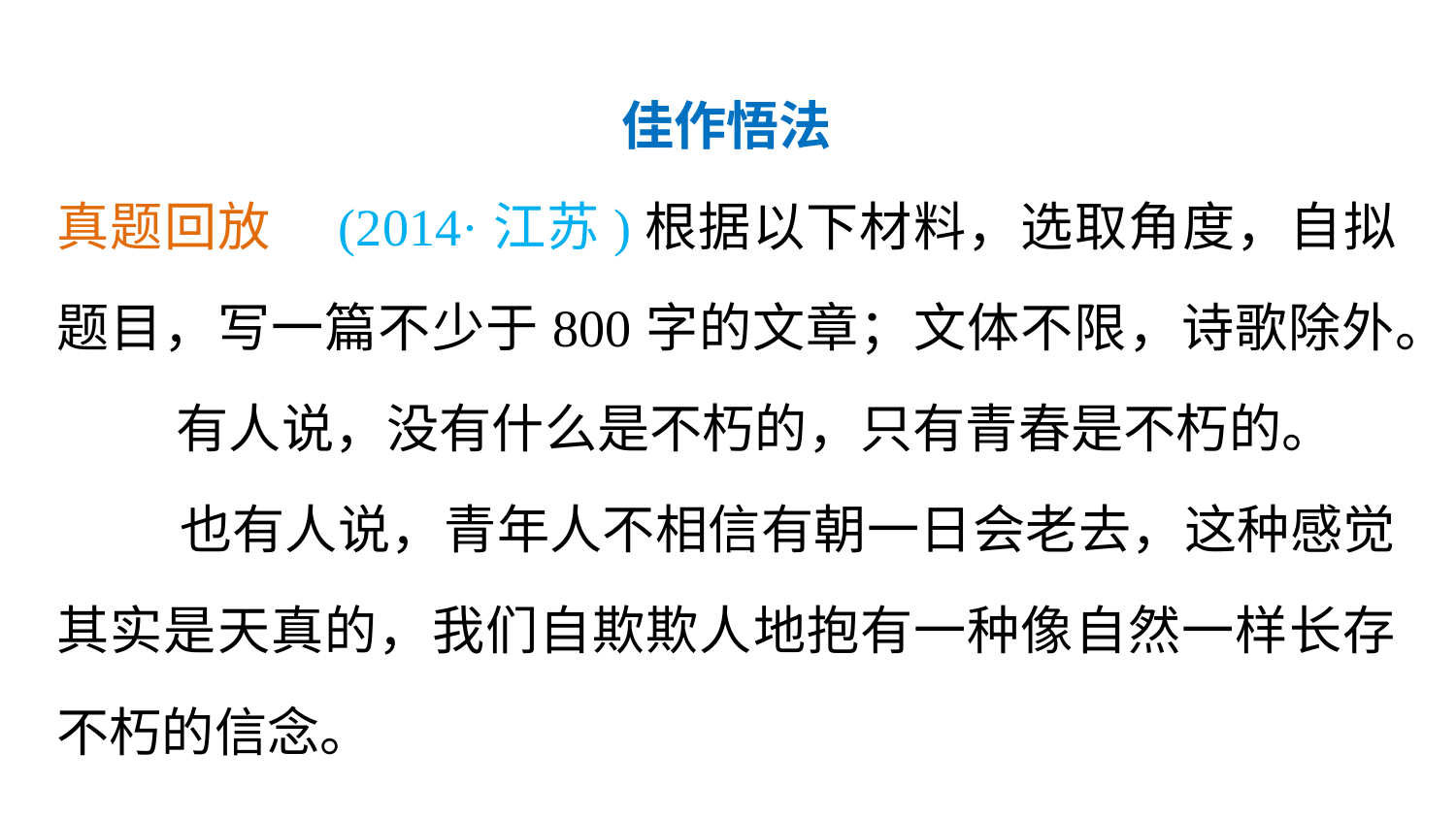

佳作悟法
真题回放　(2014·江苏)根据以下材料，选取角度，自拟题目，写一篇不少于800字的文章；文体不限，诗歌除外。
         有人说，没有什么是不朽的，只有青春是不朽的。
         也有人说，青年人不相信有朝一日会老去，这种感觉其实是天真的，我们自欺欺人地抱有一种像自然一样长存不朽的信念。